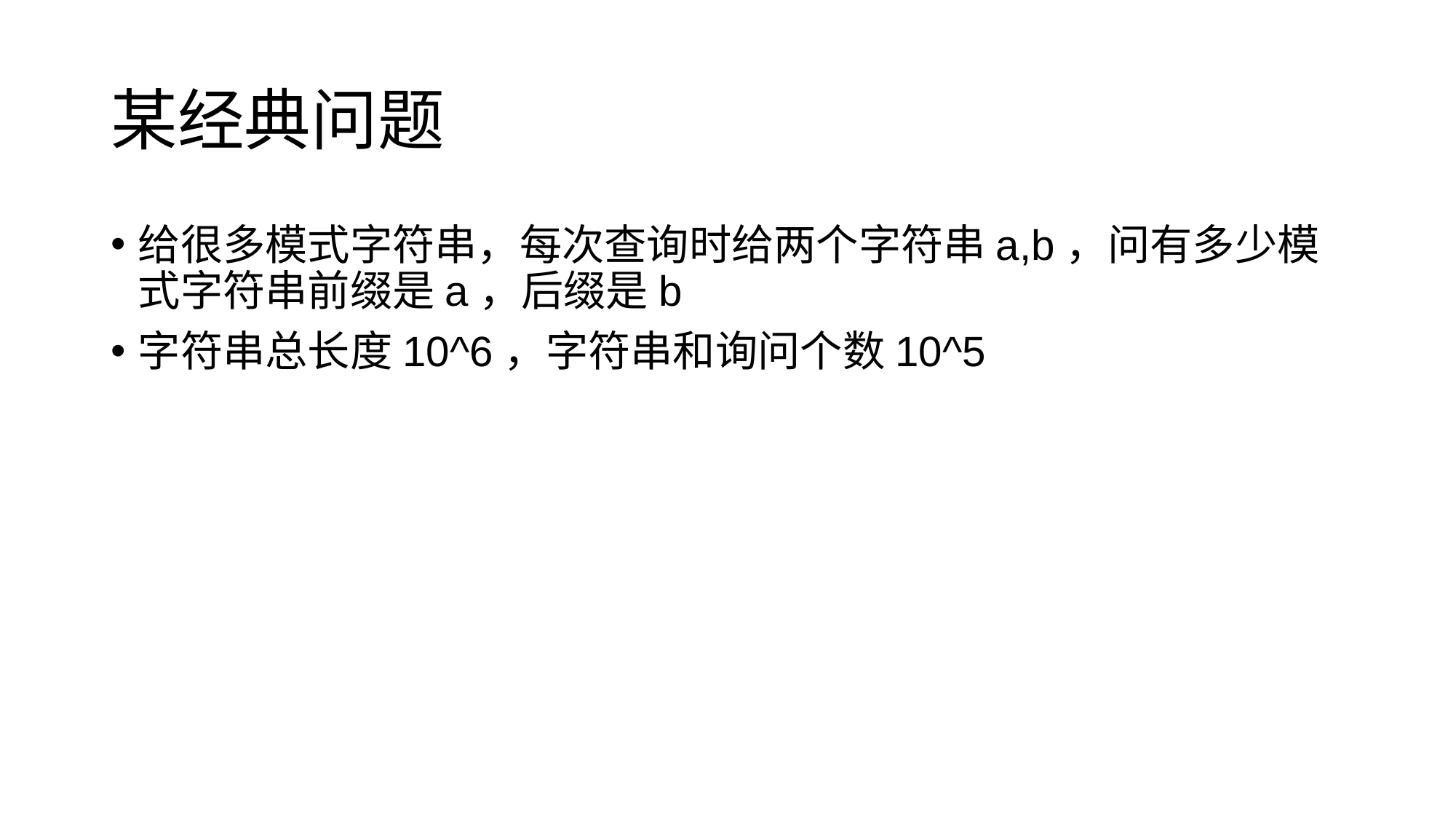

# 某经典问题
给很多模式字符串，每次查询时给两个字符串a,b，问有多少模式字符串前缀是a，后缀是b
字符串总长度10^6，字符串和询问个数10^5